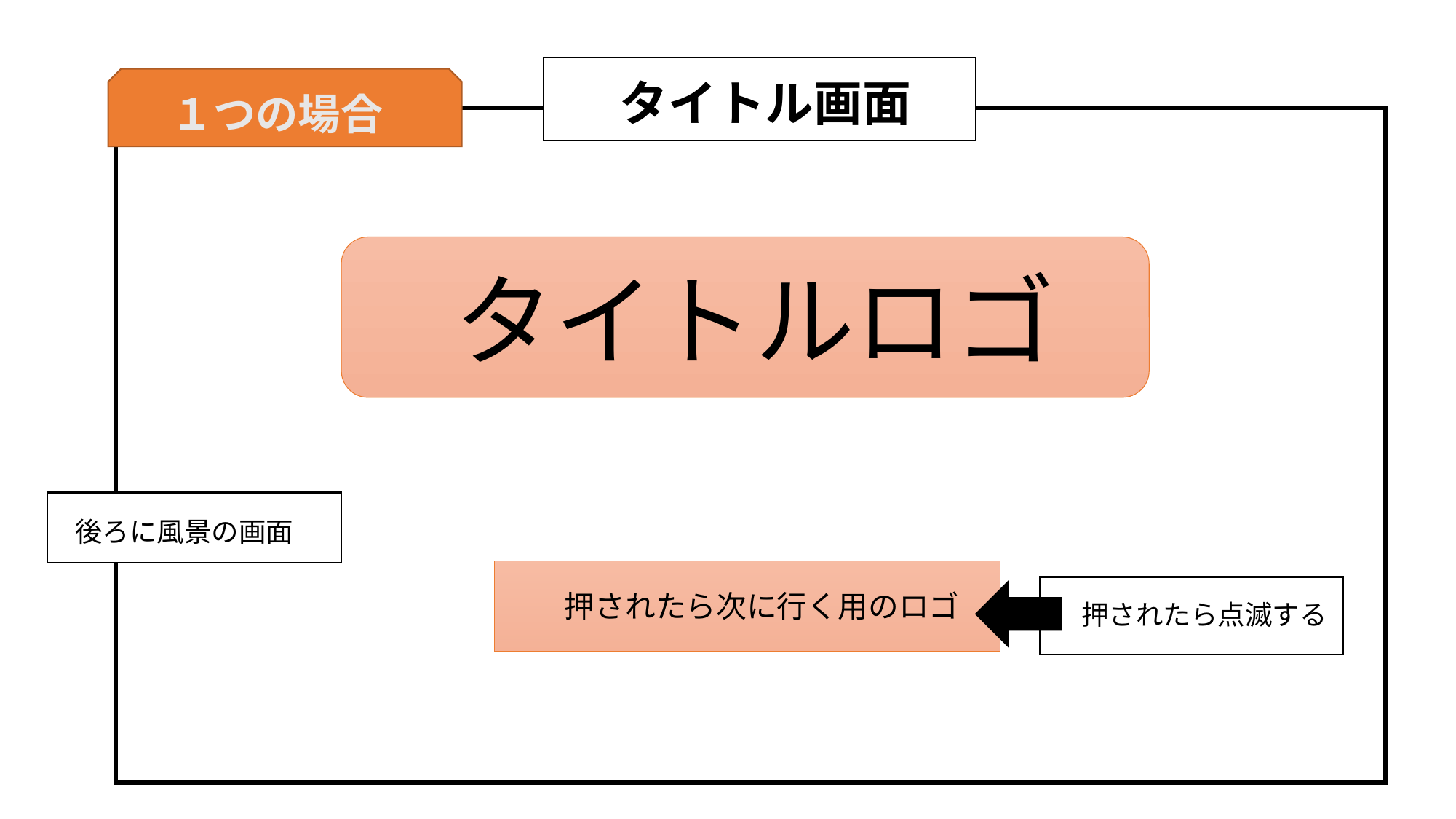

タイトル画面

１つの場合

タイトルロゴ

後ろに風景の画面

押されたら次に行く用のロゴ

押されたら点滅する